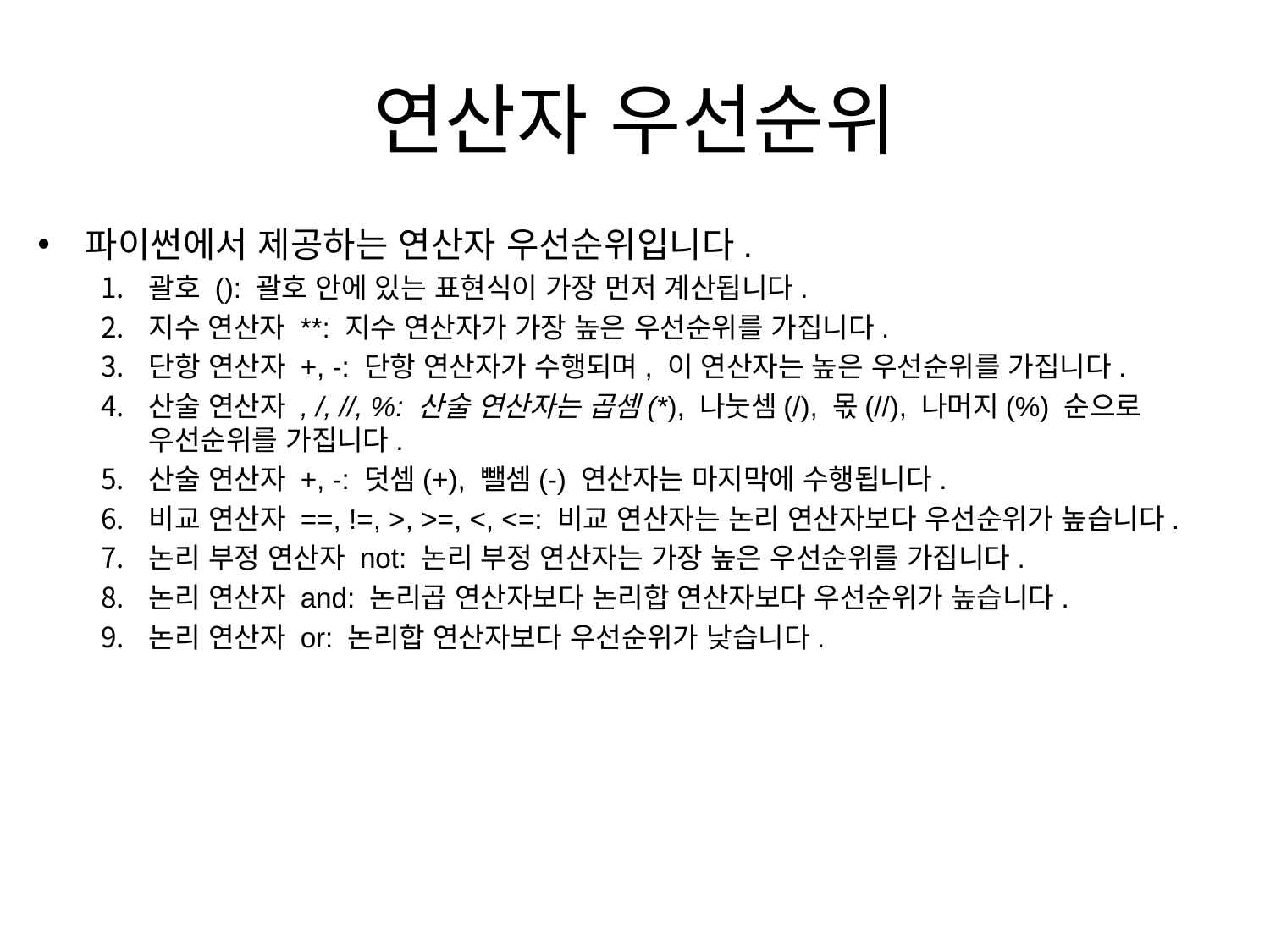

# 연산자 우선순위
파이썬에서 제공하는 연산자 우선순위입니다.
괄호 (): 괄호 안에 있는 표현식이 가장 먼저 계산됩니다.
지수 연산자 **: 지수 연산자가 가장 높은 우선순위를 가집니다.
단항 연산자 +, -: 단항 연산자가 수행되며, 이 연산자는 높은 우선순위를 가집니다.
산술 연산자 , /, //, %: 산술 연산자는 곱셈(*), 나눗셈(/), 몫(//), 나머지(%) 순으로 우선순위를 가집니다.
산술 연산자 +, -: 덧셈(+), 뺄셈(-) 연산자는 마지막에 수행됩니다.
비교 연산자 ==, !=, >, >=, <, <=: 비교 연산자는 논리 연산자보다 우선순위가 높습니다.
논리 부정 연산자 not: 논리 부정 연산자는 가장 높은 우선순위를 가집니다.
논리 연산자 and: 논리곱 연산자보다 논리합 연산자보다 우선순위가 높습니다.
논리 연산자 or: 논리합 연산자보다 우선순위가 낮습니다.